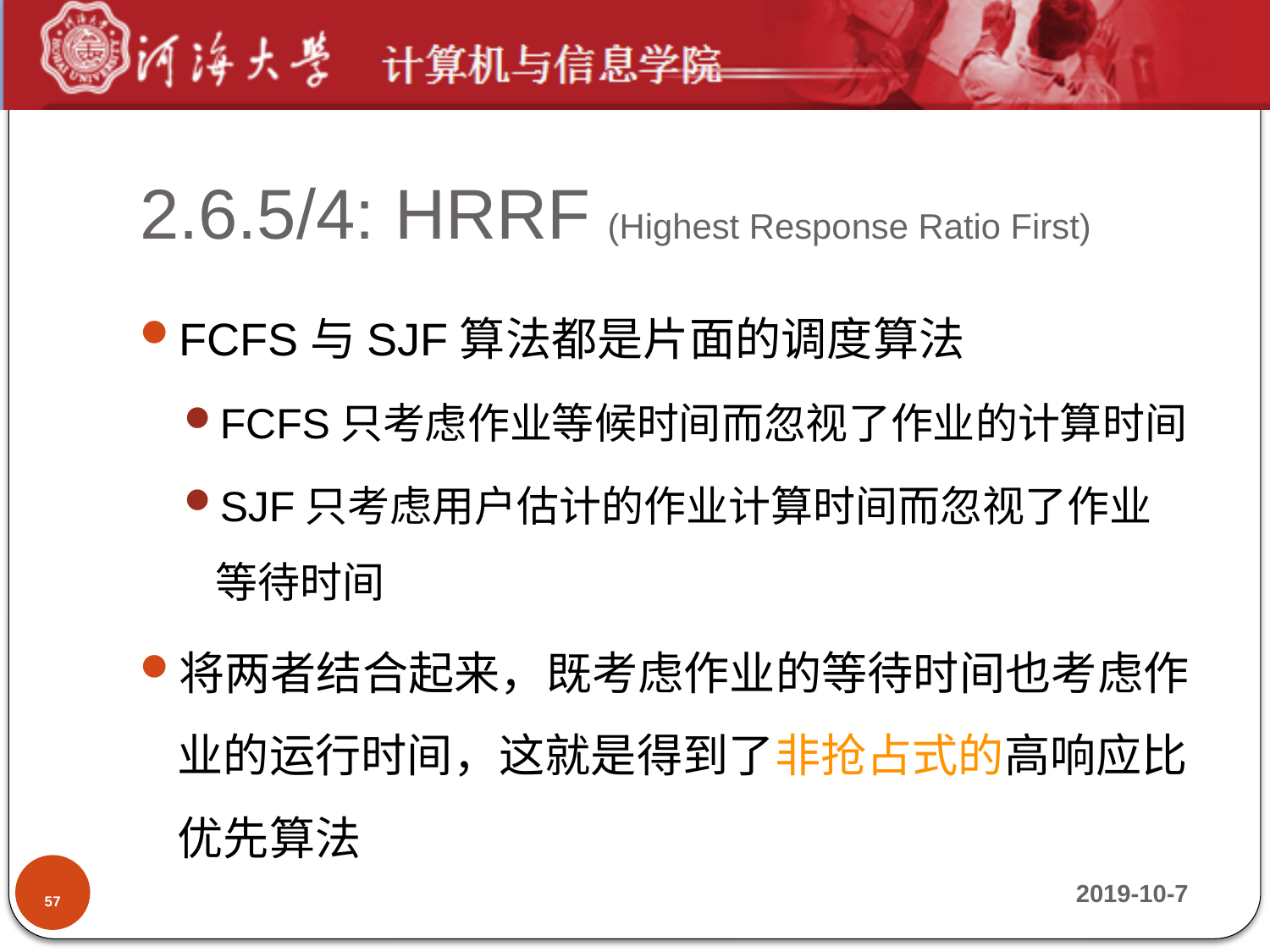

# 2.6.5/4: HRRF (Highest Response Ratio First)
FCFS与SJF算法都是片面的调度算法
FCFS只考虑作业等候时间而忽视了作业的计算时间
SJF只考虑用户估计的作业计算时间而忽视了作业等待时间
将两者结合起来，既考虑作业的等待时间也考虑作业的运行时间，这就是得到了非抢占式的高响应比优先算法

57
2019-10-7